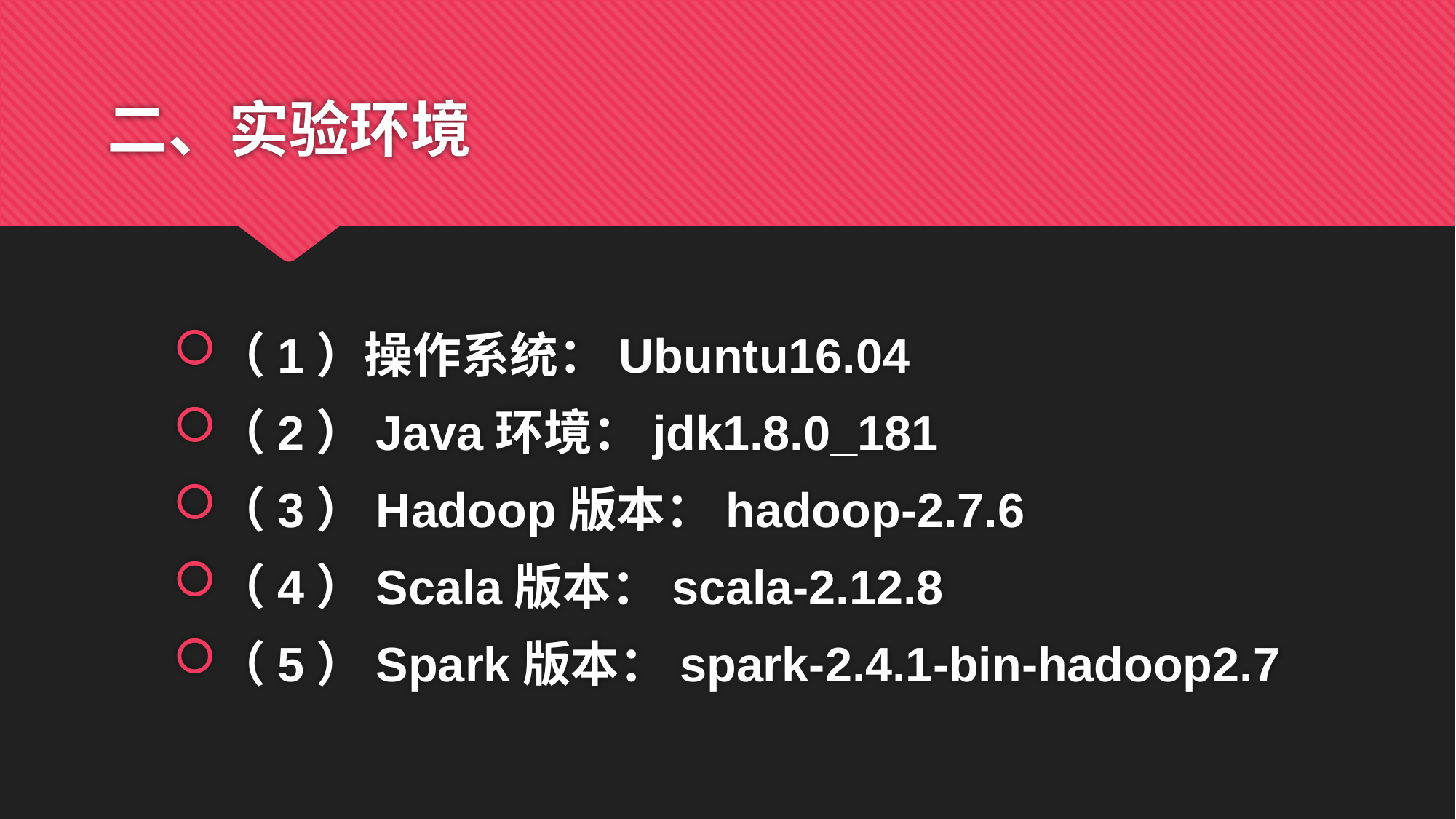

# 二、实验环境
（1）操作系统：Ubuntu16.04
（2）Java环境：jdk1.8.0_181
（3）Hadoop版本：hadoop-2.7.6
（4）Scala版本：scala-2.12.8
（5）Spark版本：spark-2.4.1-bin-hadoop2.7